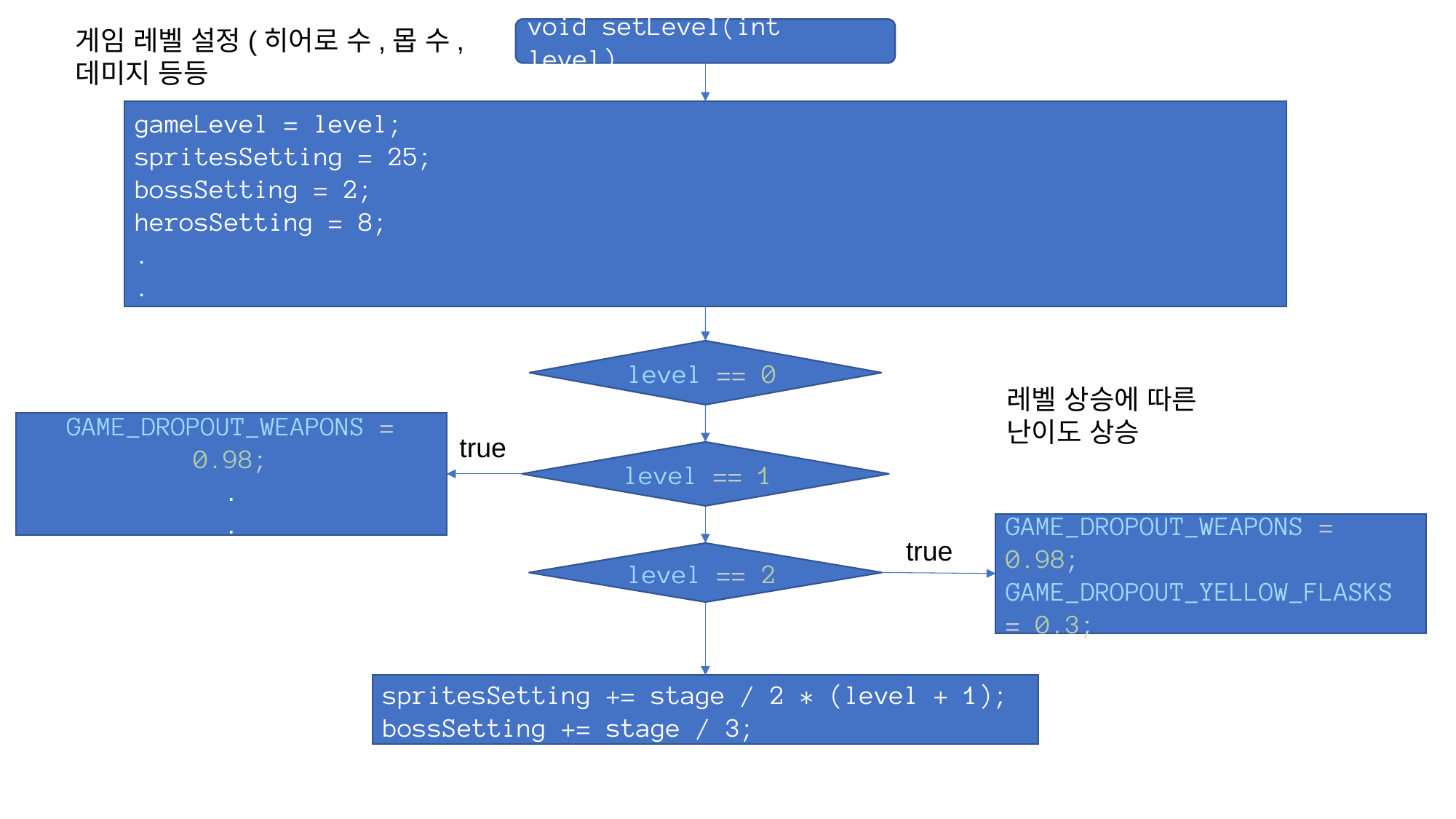

게임 레벨 설정(히어로 수,몹 수, 데미지 등등
void setLevel(int level)
gameLevel = level;
spritesSetting = 25;
bossSetting = 2;
herosSetting = 8;
.
.
level == 0
레벨 상승에 따른 난이도 상승
GAME_DROPOUT_WEAPONS = 0.98;
.
.
true
level == 1
GAME_DROPOUT_WEAPONS = 0.98; GAME_DROPOUT_YELLOW_FLASKS = 0.3;
true
level == 2
spritesSetting += stage / 2 * (level + 1);
bossSetting += stage / 3;